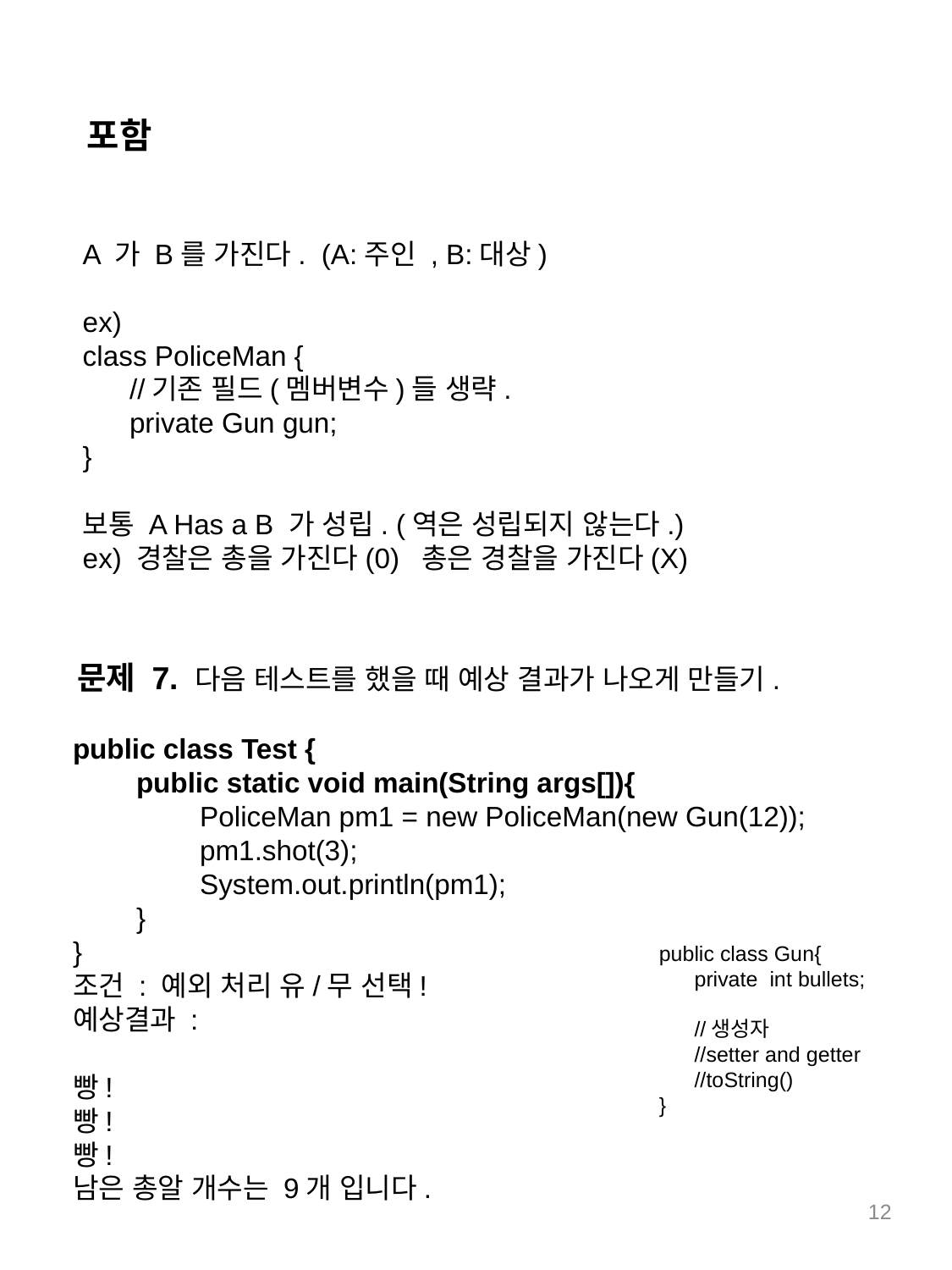

포함
A 가 B를 가진다.  (A:주인 , B:대상)

ex)
class PoliceMan {
      //기존 필드(멤버변수)들 생략.
      private Gun gun;
}

보통 A Has a B 가 성립. (역은 성립되지 않는다.)
ex) 경찰은 총을 가진다(0)  총은 경찰을 가진다(X)
문제 7. 다음 테스트를 했을 때 예상 결과가 나오게 만들기.
public class Test {
public static void main(String args[]){
PoliceMan pm1 = new PoliceMan(new Gun(12));
pm1.shot(3);
System.out.println(pm1);
}
}
조건 : 예외 처리 유/무 선택!
예상결과 :

빵!
빵!
빵!
남은 총알 개수는 9개 입니다.
public class Gun{
      private  int bullets;

      //생성자
      //setter and getter
      //toString()
}
12